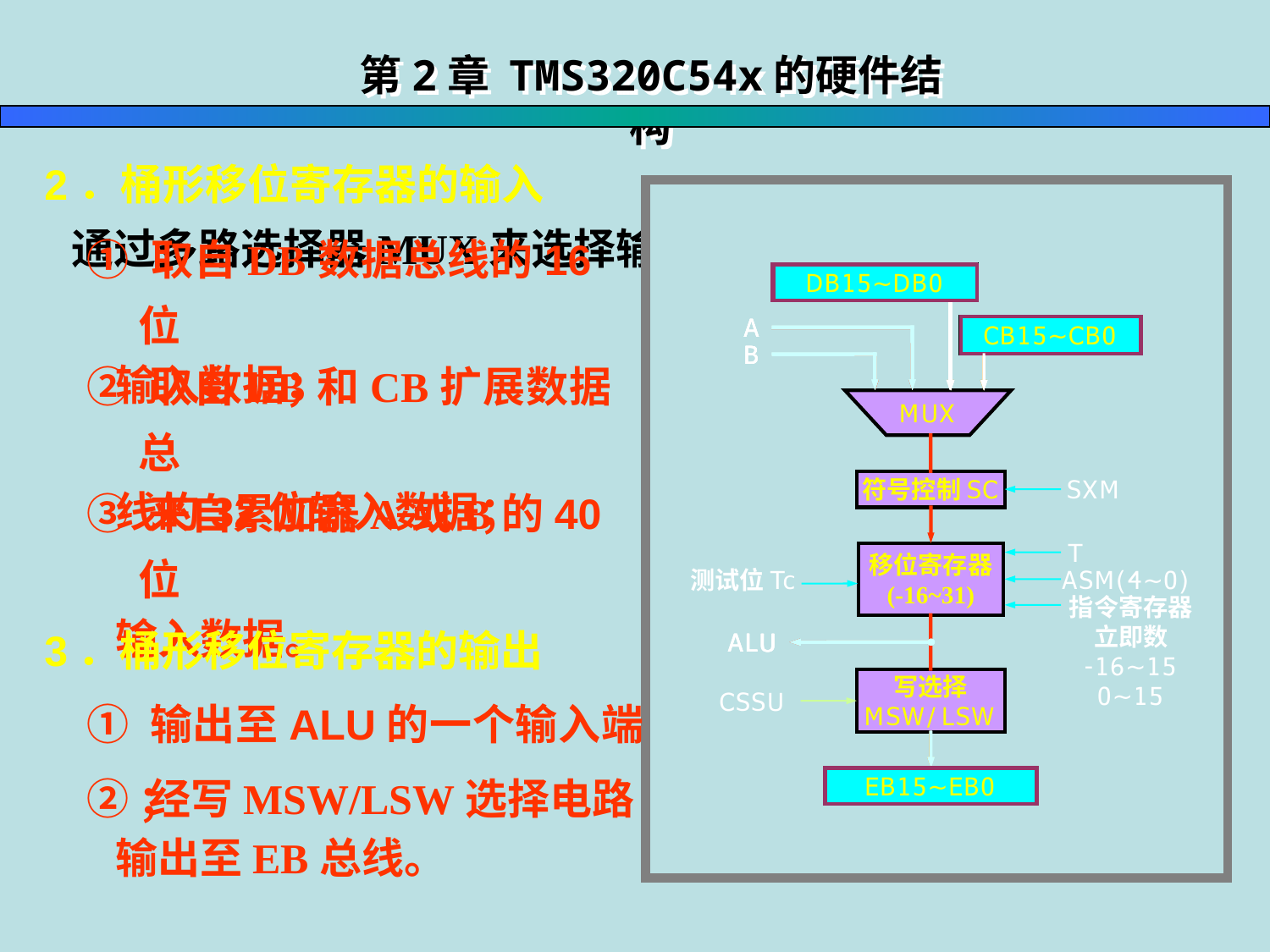

第2章 TMS320C54x的硬件结构

2．桶形移位寄存器的输入

    通过多路选择器MUX来选择输入信号。
① 取自DB数据总线的16位
  输入数据；
DB15~DB0

A
CB15~CB0

B

MUX

符号控制SC
SXM

T
移位寄存器
(-16~31)

测试位Tc
ASM(4~0)

指令寄存器
立即数
-16~15
0~15

ALU

写选择
MSW/LSW
CSSU

EB15~EB0
DB15~DB0

DB15~DB0

DB15~DB0

DB15~DB0

CB15~CB0

DB15~DB0

CB15~CB0

DB15~DB0

CB15~CB0

A

A

A

B

B

B

② 取自DB和CB扩展数据总
  线的32位输入数据；
③ 来自累加器A或B的40位
  输入数据。
3．桶形移位寄存器的输出
ALU

ALU

ALU

① 输出至ALU的一个输入端 ；

EB15~EB0

EB15~EB0

EB15~EB0
② 经写MSW/LSW选择电路
  输出至EB总线。
55